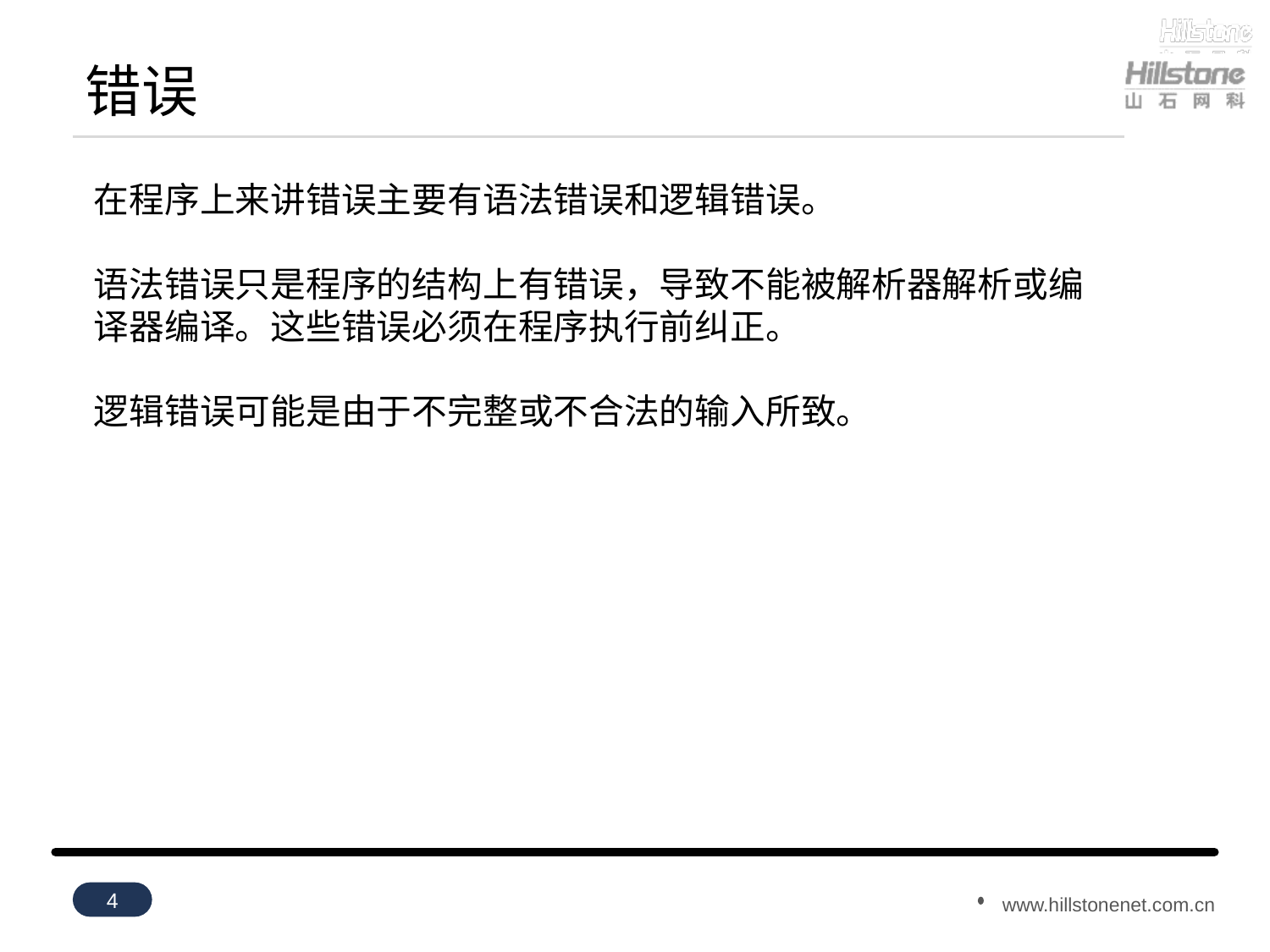

# 错误
在程序上来讲错误主要有语法错误和逻辑错误。

语法错误只是程序的结构上有错误，导致不能被解析器解析或编译器编译。这些错误必须在程序执行前纠正。

逻辑错误可能是由于不完整或不合法的输入所致。